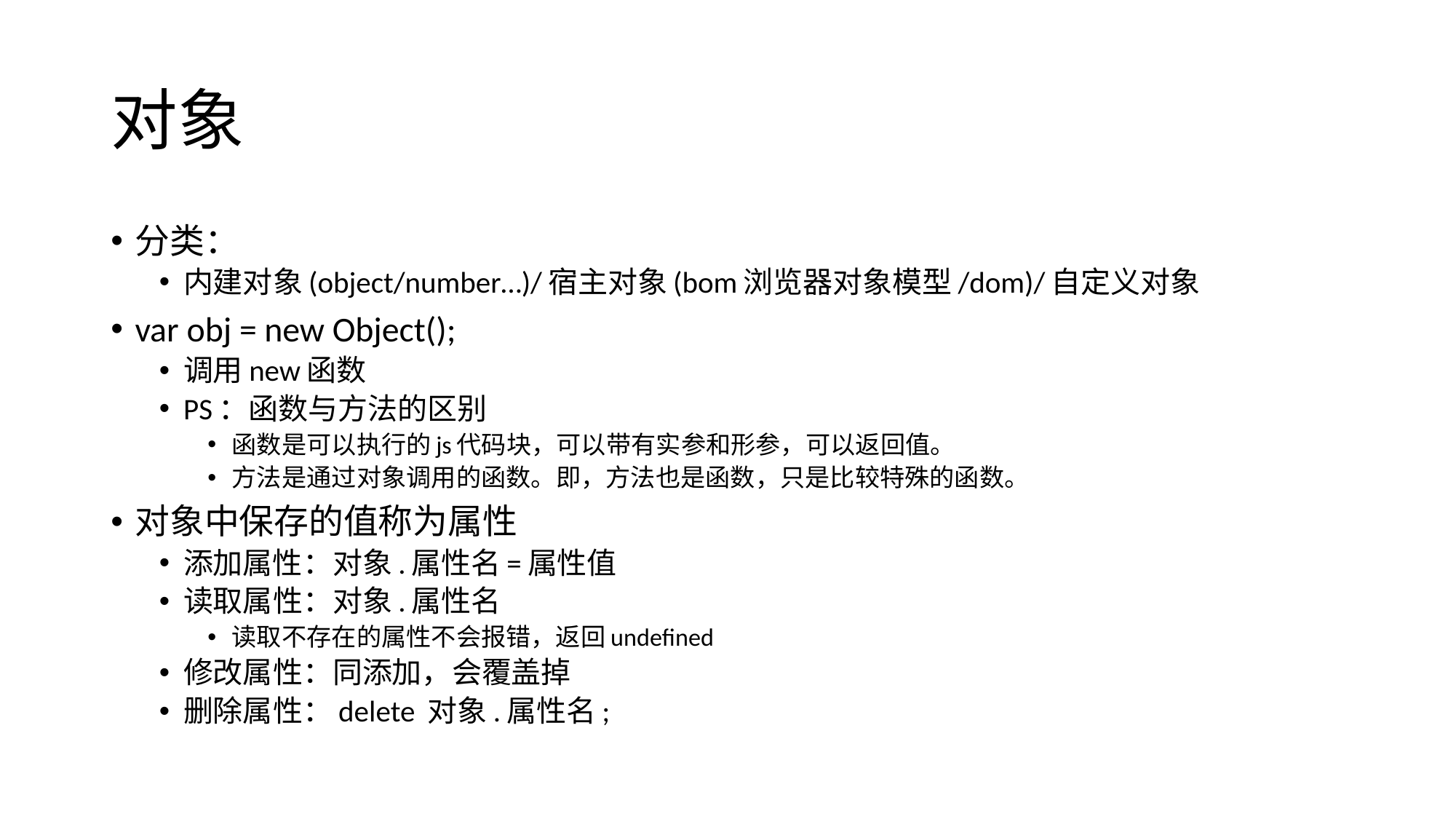

# 对象
分类：
内建对象(object/number…)/宿主对象(bom浏览器对象模型/dom)/自定义对象
var obj = new Object();
调用new函数
PS：函数与方法的区别
函数是可以执行的js代码块，可以带有实参和形参，可以返回值。
方法是通过对象调用的函数。即，方法也是函数，只是比较特殊的函数。
对象中保存的值称为属性
添加属性：对象.属性名=属性值
读取属性：对象.属性名
读取不存在的属性不会报错，返回undefined
修改属性：同添加，会覆盖掉
删除属性：delete 对象.属性名;